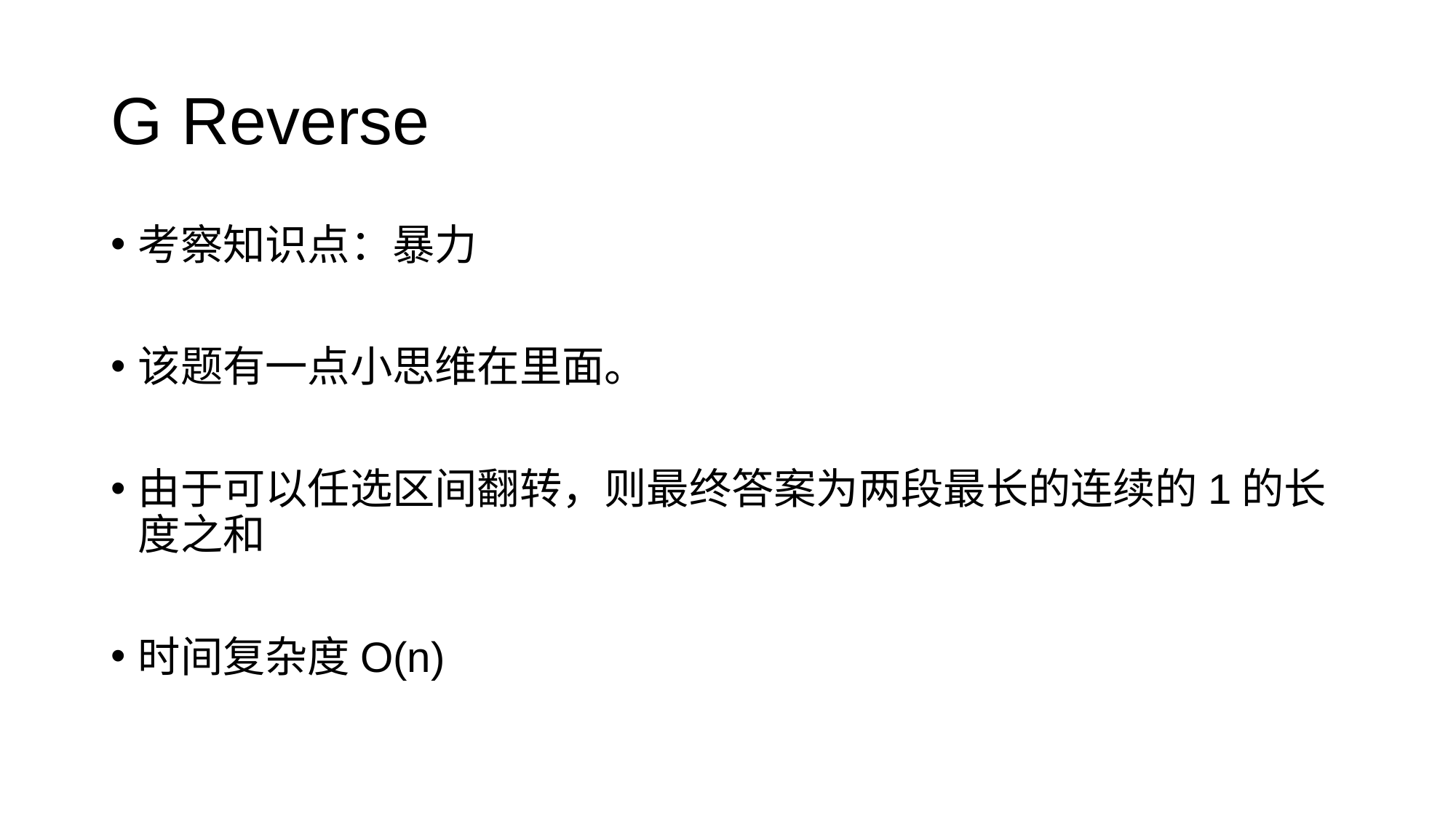

# G Reverse
考察知识点：暴力

该题有一点小思维在里面。

由于可以任选区间翻转，则最终答案为两段最长的连续的1的长度之和

时间复杂度O(n)